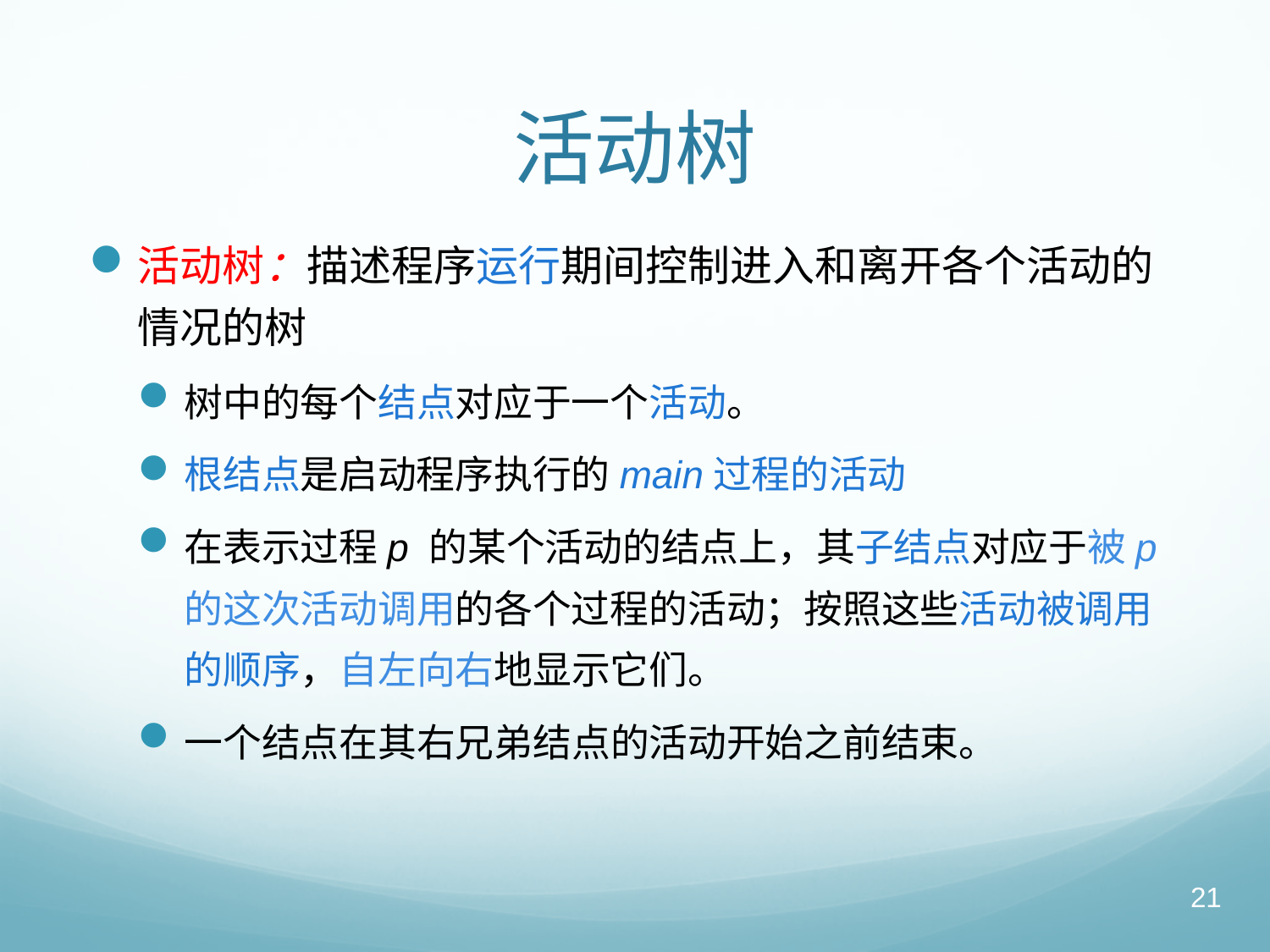

# 活动树
活动树：描述程序运行期间控制进入和离开各个活动的情况的树
树中的每个结点对应于一个活动。
根结点是启动程序执行的main过程的活动
在表示过程p 的某个活动的结点上，其子结点对应于被p 的这次活动调用的各个过程的活动；按照这些活动被调用的顺序，自左向右地显示它们。
一个结点在其右兄弟结点的活动开始之前结束。

21